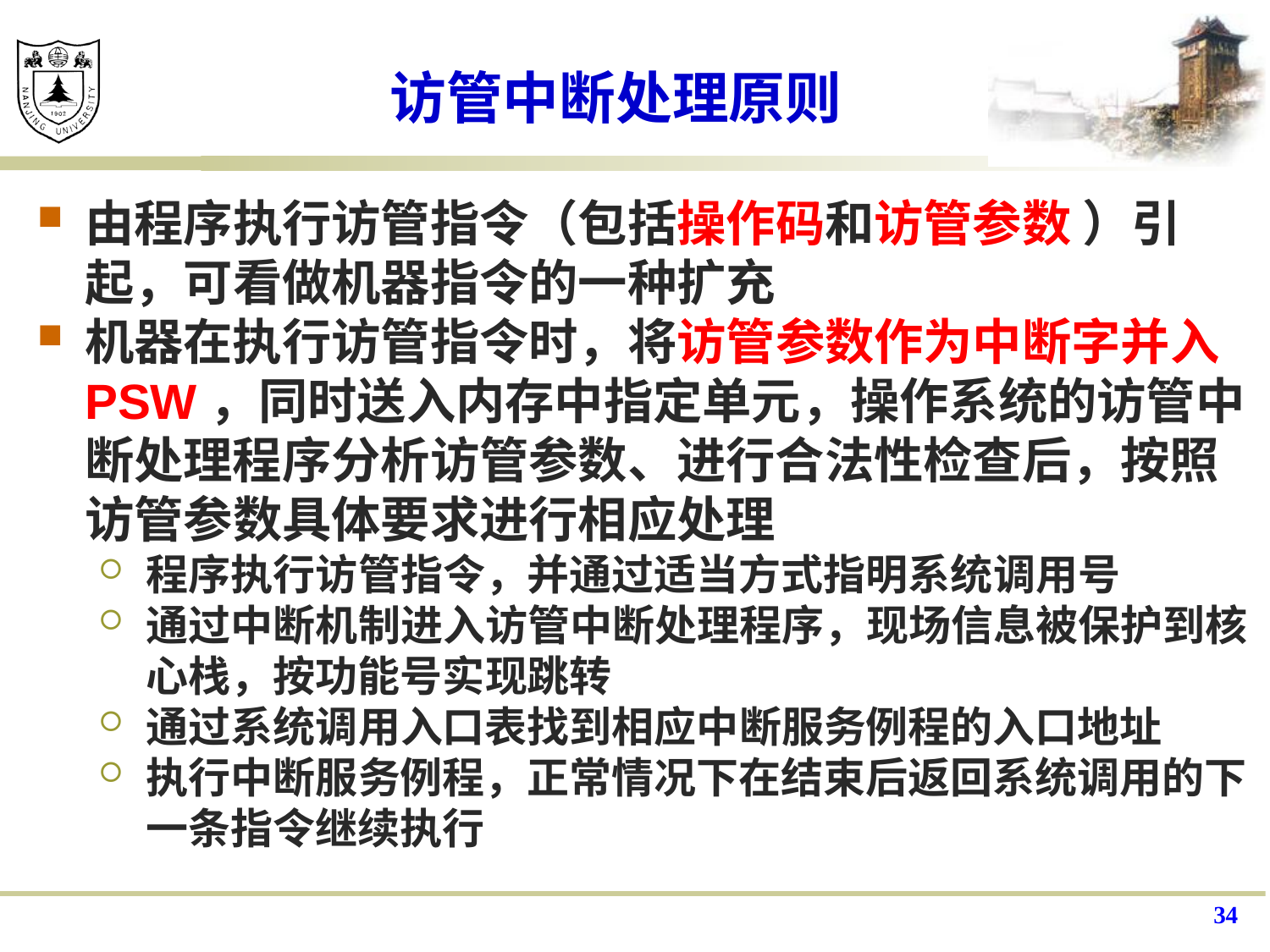

访管中断处理原则

由程序执行访管指令（包括操作码和访管参数 ）引起，可看做机器指令的一种扩充
机器在执行访管指令时，将访管参数作为中断字并入PSW，同时送入内存中指定单元，操作系统的访管中断处理程序分析访管参数、进行合法性检查后，按照访管参数具体要求进行相应处理
程序执行访管指令，并通过适当方式指明系统调用号
通过中断机制进入访管中断处理程序，现场信息被保护到核心栈，按功能号实现跳转
通过系统调用入口表找到相应中断服务例程的入口地址
执行中断服务例程，正常情况下在结束后返回系统调用的下一条指令继续执行
34